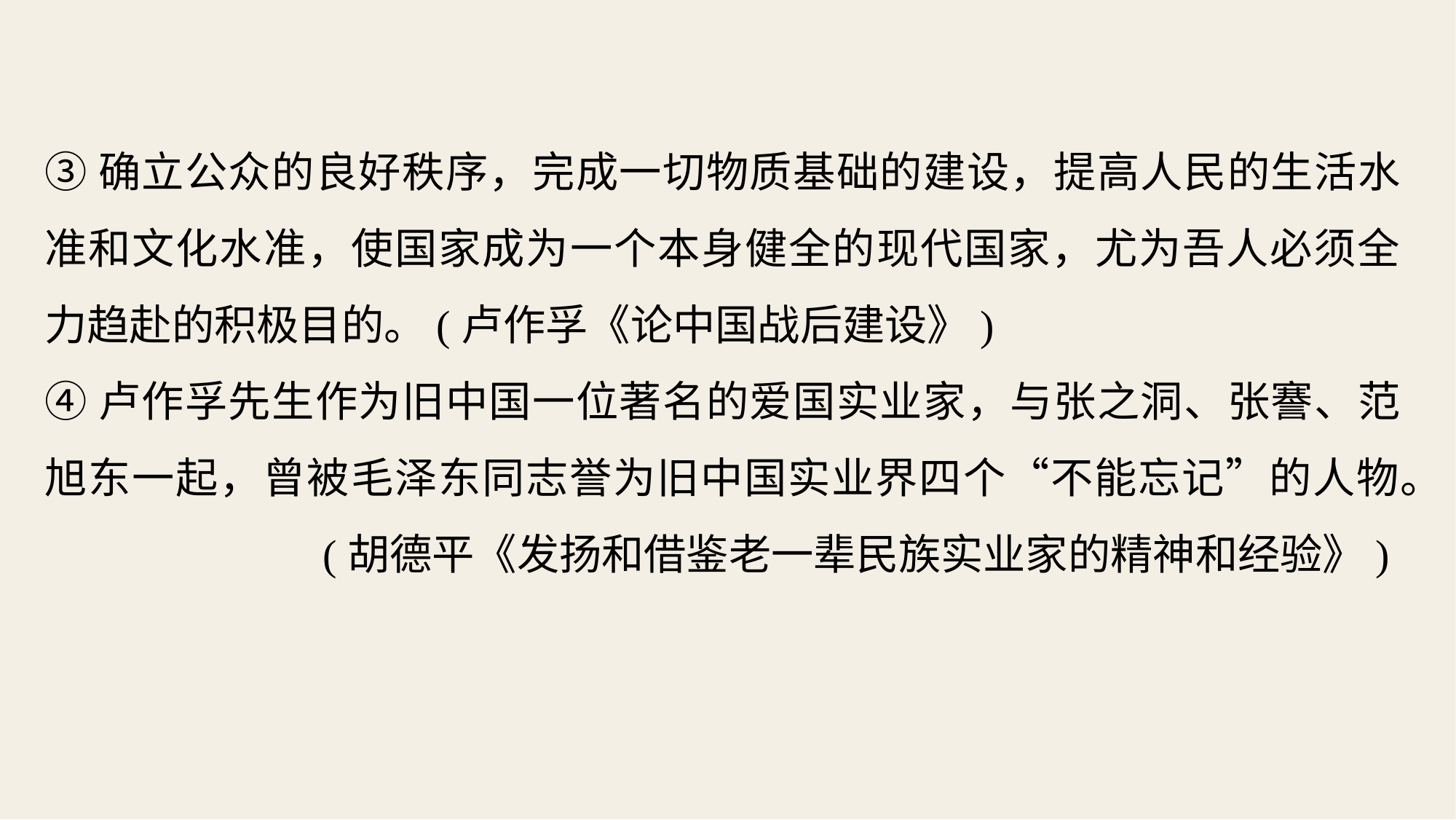

③确立公众的良好秩序，完成一切物质基础的建设，提高人民的生活水准和文化水准，使国家成为一个本身健全的现代国家，尤为吾人必须全力趋赴的积极目的。(卢作孚《论中国战后建设》)
④卢作孚先生作为旧中国一位著名的爱国实业家，与张之洞、张謇、范旭东一起，曾被毛泽东同志誉为旧中国实业界四个“不能忘记”的人物。
(胡德平《发扬和借鉴老一辈民族实业家的精神和经验》)